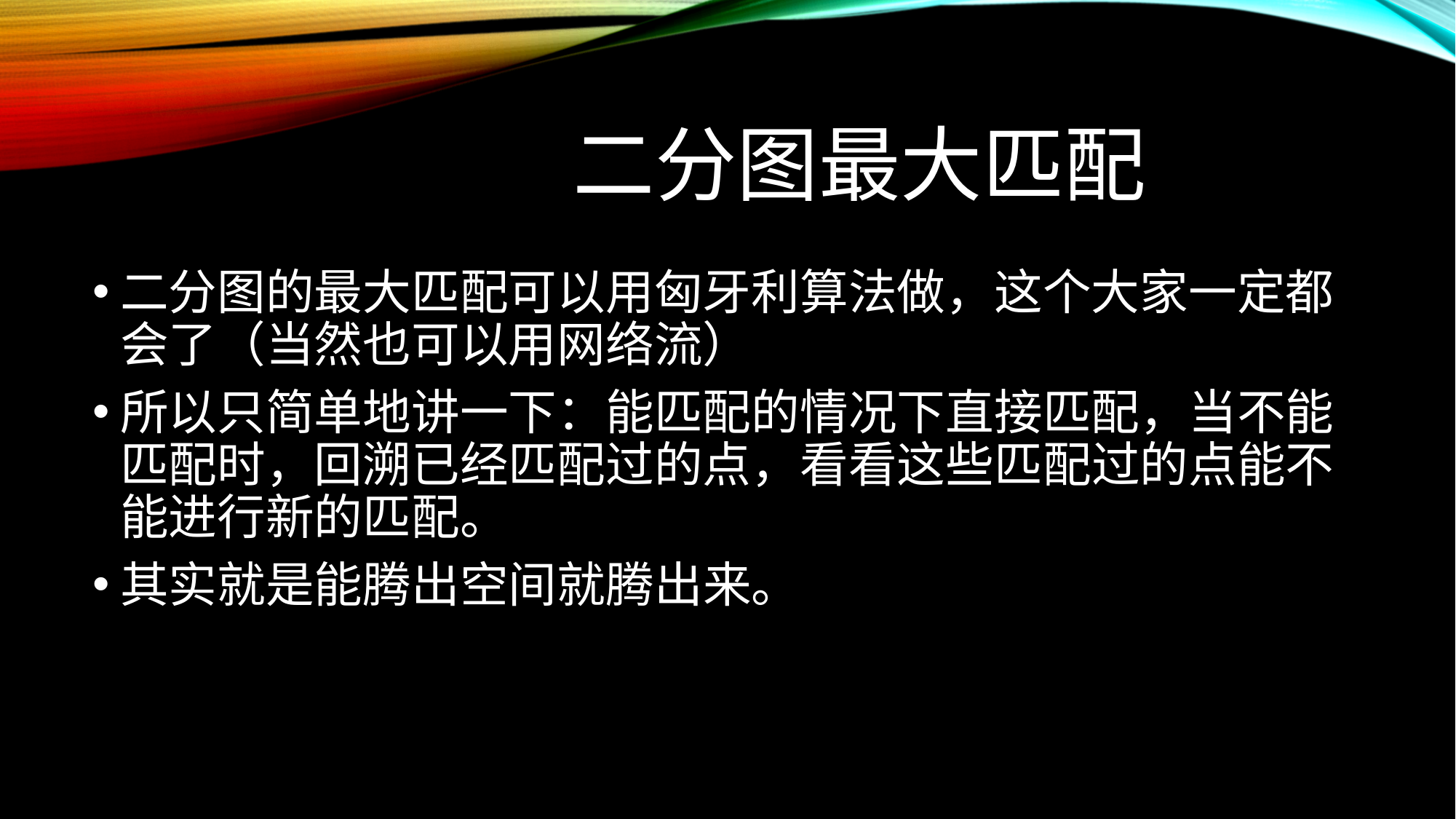

# 二分图最大匹配
二分图的最大匹配可以用匈牙利算法做，这个大家一定都会了（当然也可以用网络流）
所以只简单地讲一下：能匹配的情况下直接匹配，当不能匹配时，回溯已经匹配过的点，看看这些匹配过的点能不能进行新的匹配。
其实就是能腾出空间就腾出来。